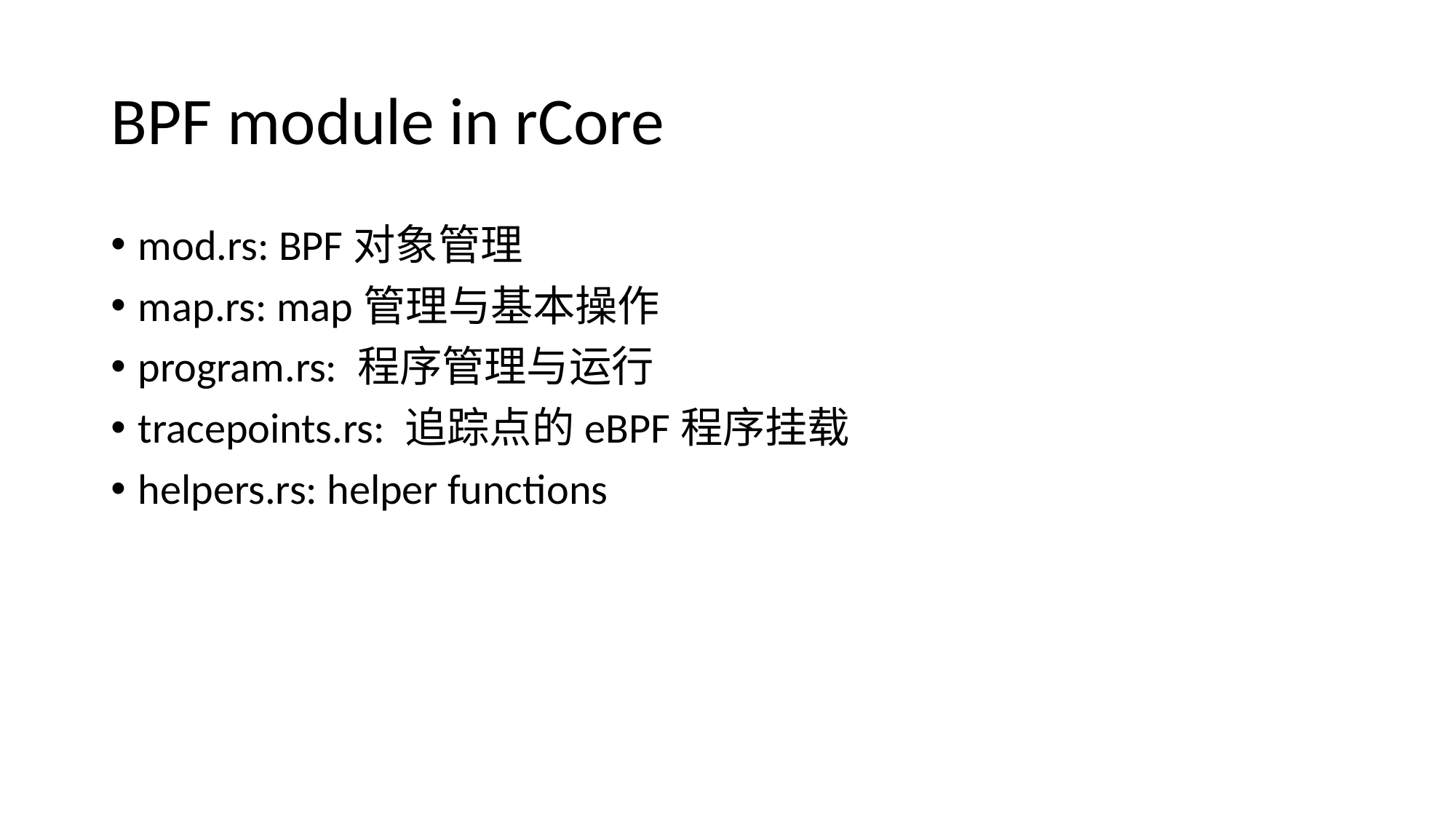

# BPF module in rCore
mod.rs: BPF对象管理
map.rs: map管理与基本操作
program.rs: 程序管理与运行
tracepoints.rs: 追踪点的eBPF程序挂载
helpers.rs: helper functions